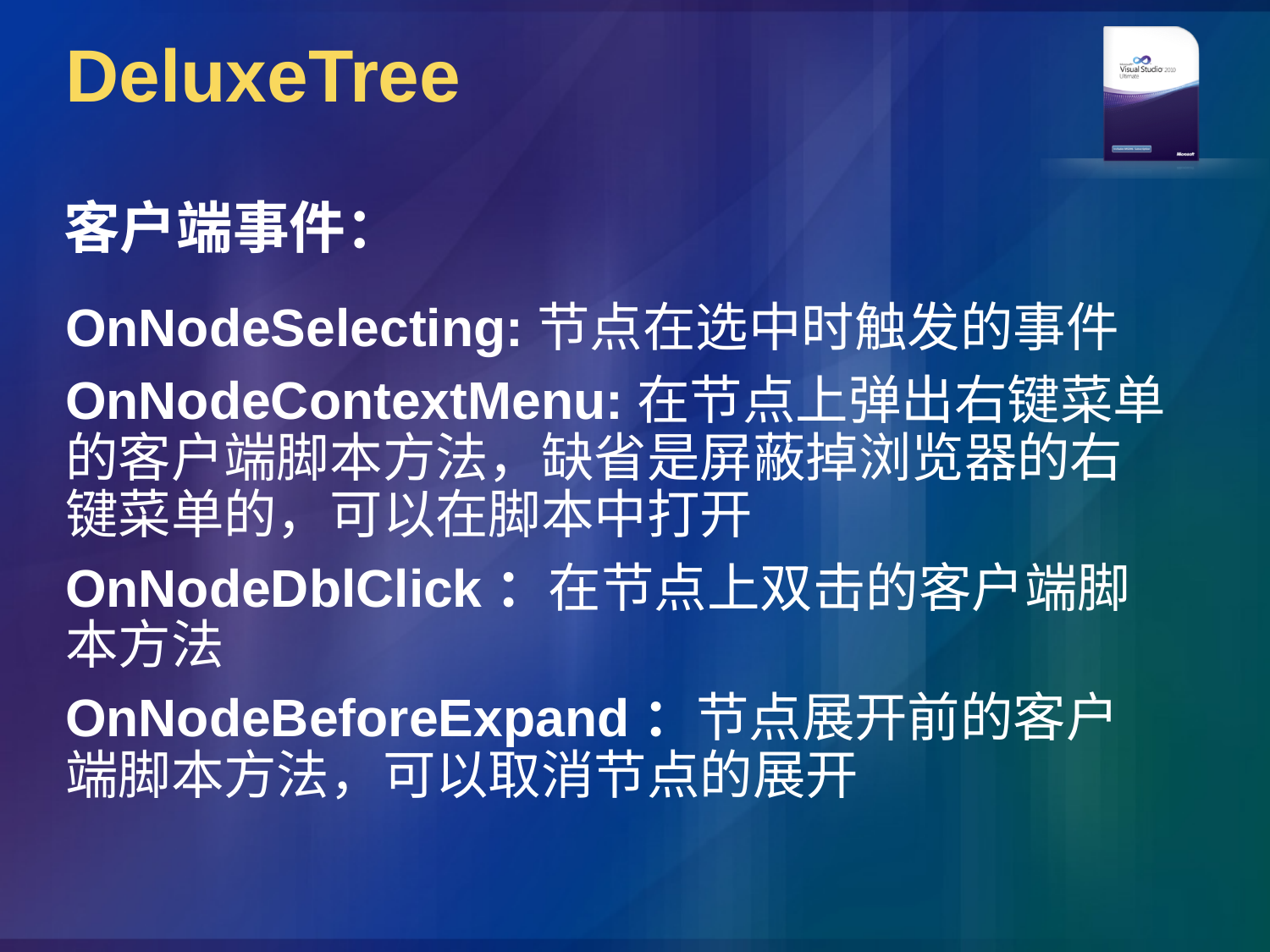

# DeluxeTree
客户端事件：
OnNodeSelecting:节点在选中时触发的事件
OnNodeContextMenu:在节点上弹出右键菜单的客户端脚本方法，缺省是屏蔽掉浏览器的右键菜单的，可以在脚本中打开
OnNodeDblClick：在节点上双击的客户端脚本方法
OnNodeBeforeExpand：节点展开前的客户端脚本方法，可以取消节点的展开